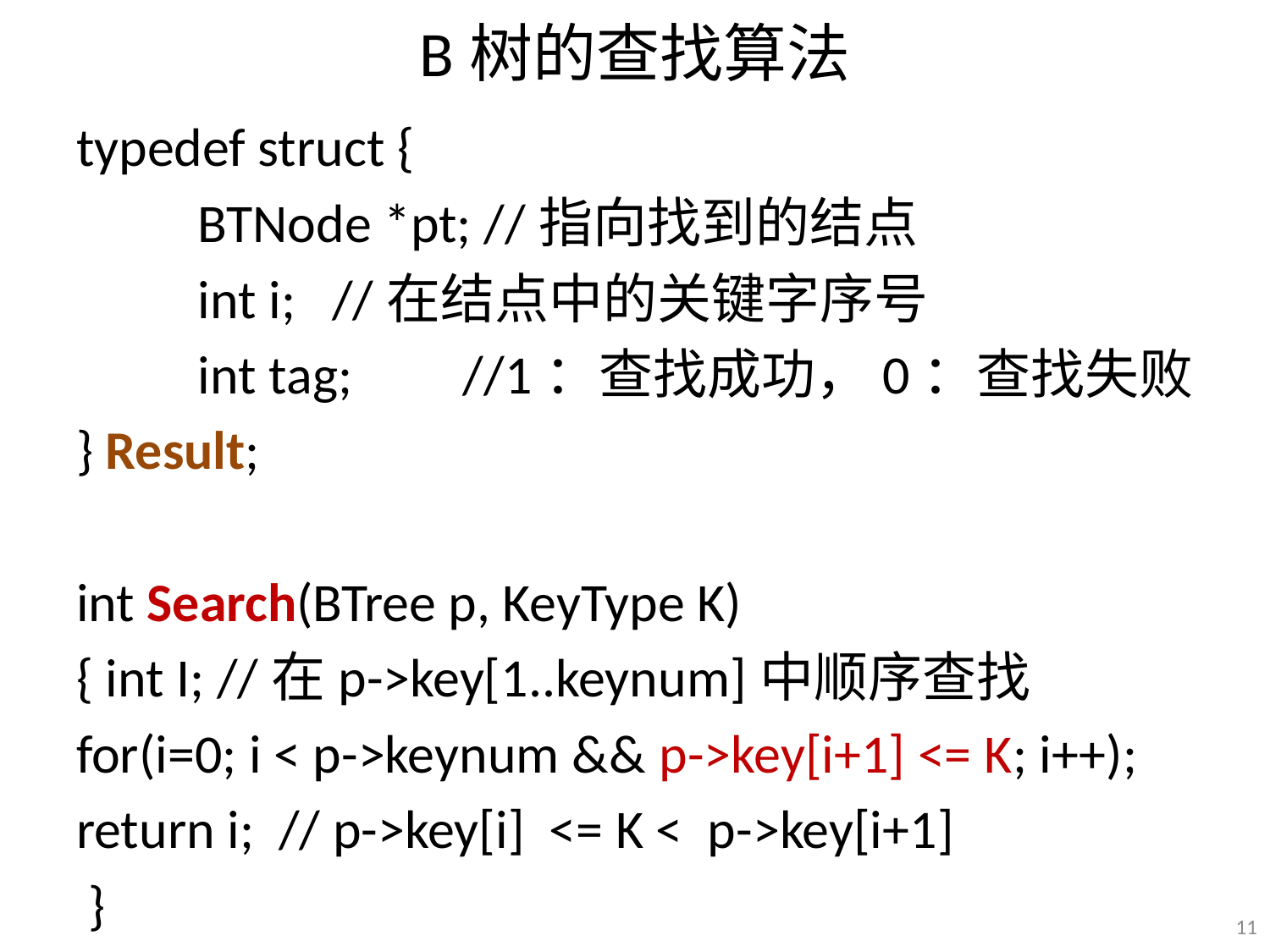

# B树的查找算法
typedef struct {
	BTNode *pt; //指向找到的结点
	int i; 		 //在结点中的关键字序号
	int tag;         //1：查找成功，0：查找失败
} Result;

int Search(BTree p, KeyType K)
{ int I; //在p->key[1..keynum]中顺序查找
for(i=0; i < p->keynum && p->key[i+1] <= K; i++);
return i;  // p->key[i]  <= K <  p->key[i+1]
 }

11